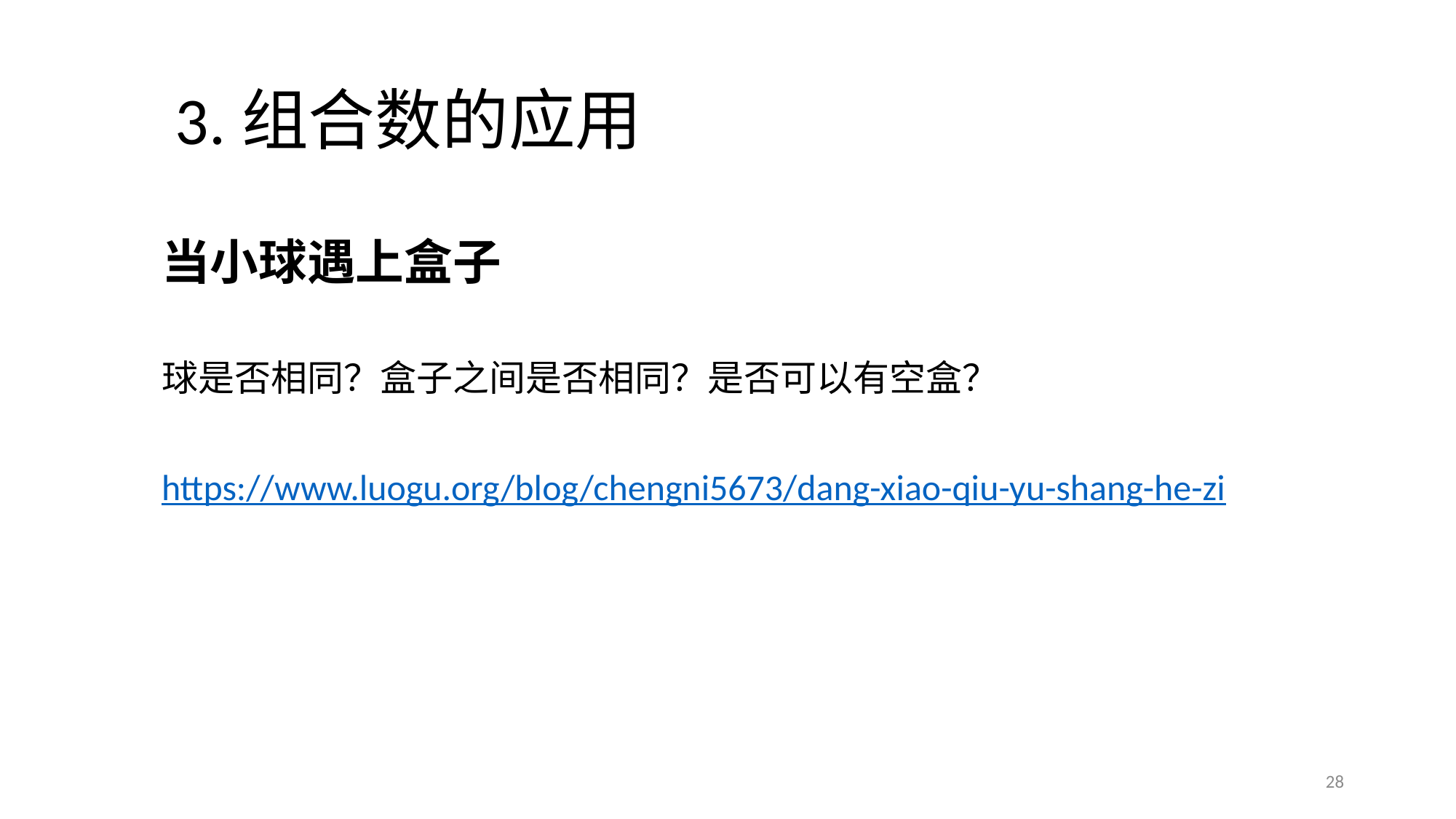

# 3.组合数的应用
当小球遇上盒子

球是否相同？盒子之间是否相同？是否可以有空盒？

https://www.luogu.org/blog/chengni5673/dang-xiao-qiu-yu-shang-he-zi
28